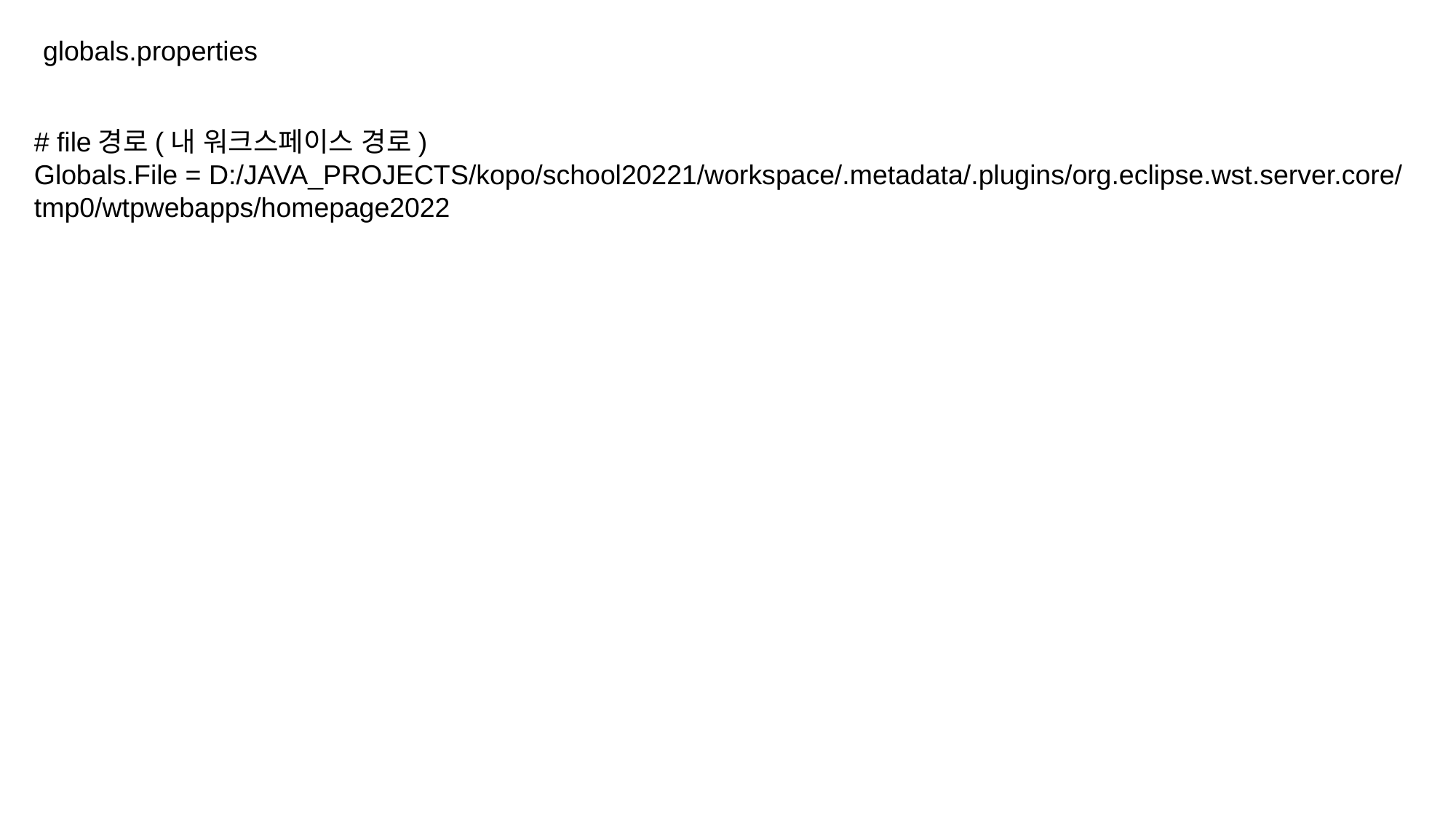

globals.properties
# file경로(내 워크스페이스 경로)
Globals.File = D:/JAVA_PROJECTS/kopo/school20221/workspace/.metadata/.plugins/org.eclipse.wst.server.core/tmp0/wtpwebapps/homepage2022